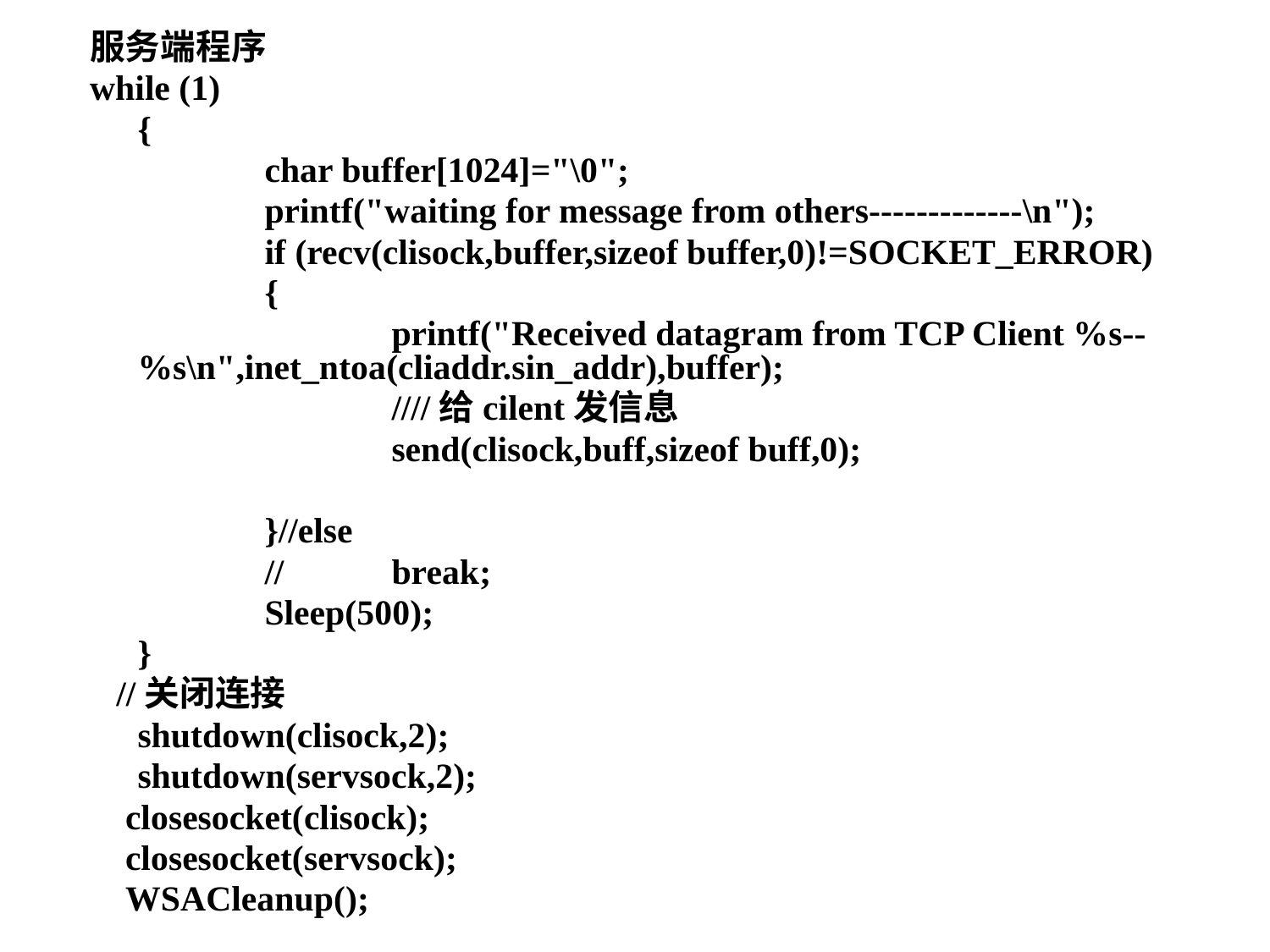

服务端程序
while (1)
	{
		char buffer[1024]="\0";
		printf("waiting for message from others-------------\n");
		if (recv(clisock,buffer,sizeof buffer,0)!=SOCKET_ERROR)
		{
			printf("Received datagram from TCP Client %s--%s\n",inet_ntoa(cliaddr.sin_addr),buffer);
			////给cilent发信息
			send(clisock,buff,sizeof buff,0);

		}//else
		//	break;
		Sleep(500);
	}
   //关闭连接
	shutdown(clisock,2);
	shutdown(servsock,2);
    closesocket(clisock);
    closesocket(servsock);
    WSACleanup();

49/53
2019-10-20